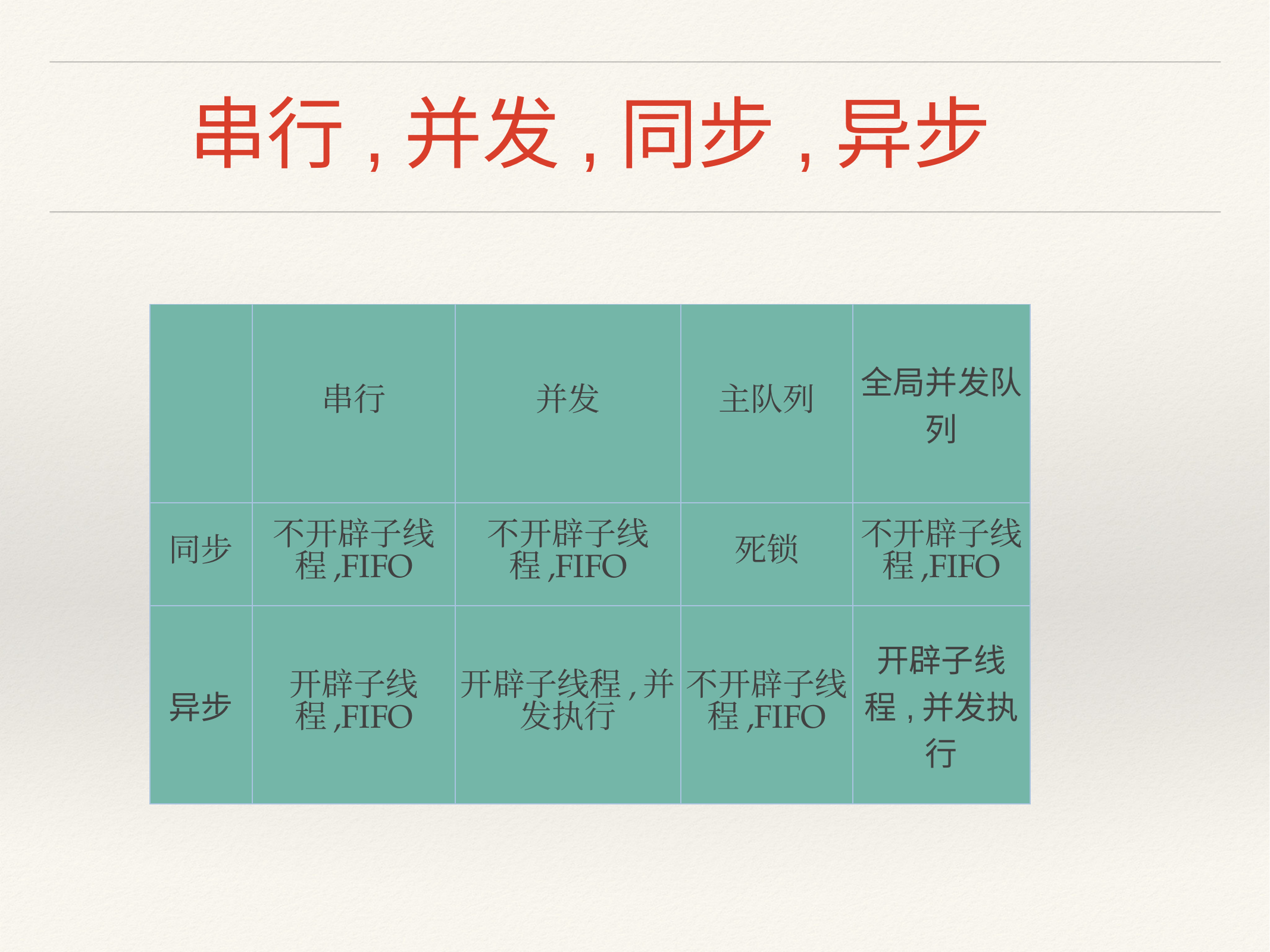

# 串行,并发,同步,异步
|  | 串行 | 并发 | 主队列 | 全局并发队列 |
| --- | --- | --- | --- | --- |
| 同步 | 不开辟子线程,FIFO | 不开辟子线程,FIFO | 死锁 | 不开辟子线程,FIFO |
| 异步 | 开辟子线程,FIFO | 开辟子线程,并发执行 | 不开辟子线程,FIFO | 开辟子线程,并发执行 |